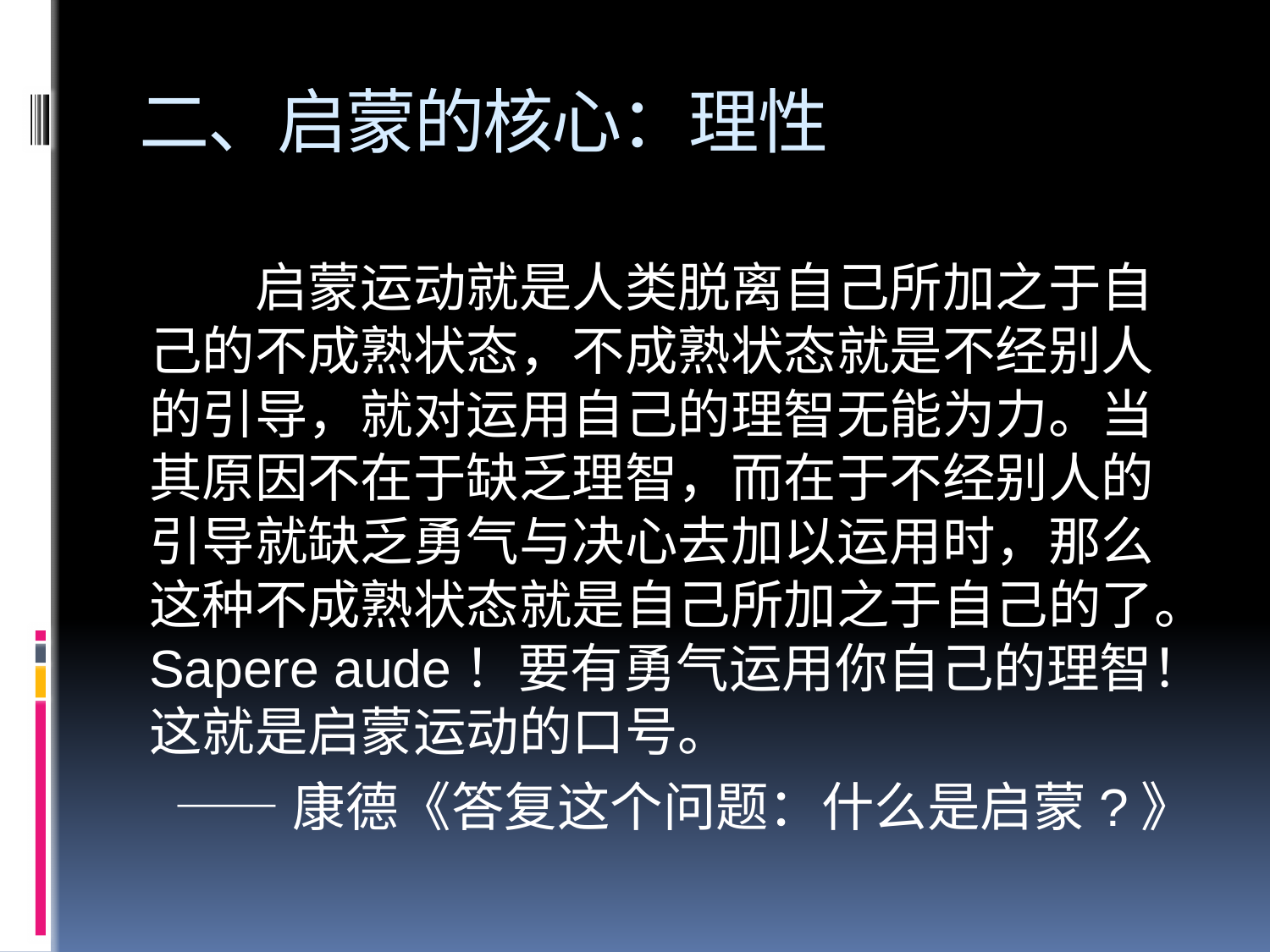

# 二、启蒙的核心：理性
　　启蒙运动就是人类脱离自己所加之于自己的不成熟状态，不成熟状态就是不经别人的引导，就对运用自己的理智无能为力。当其原因不在于缺乏理智，而在于不经别人的引导就缺乏勇气与决心去加以运用时，那么这种不成熟状态就是自己所加之于自己的了。Sapere aude！要有勇气运用你自己的理智！这就是启蒙运动的口号。
——康德《答复这个问题：什么是启蒙?》